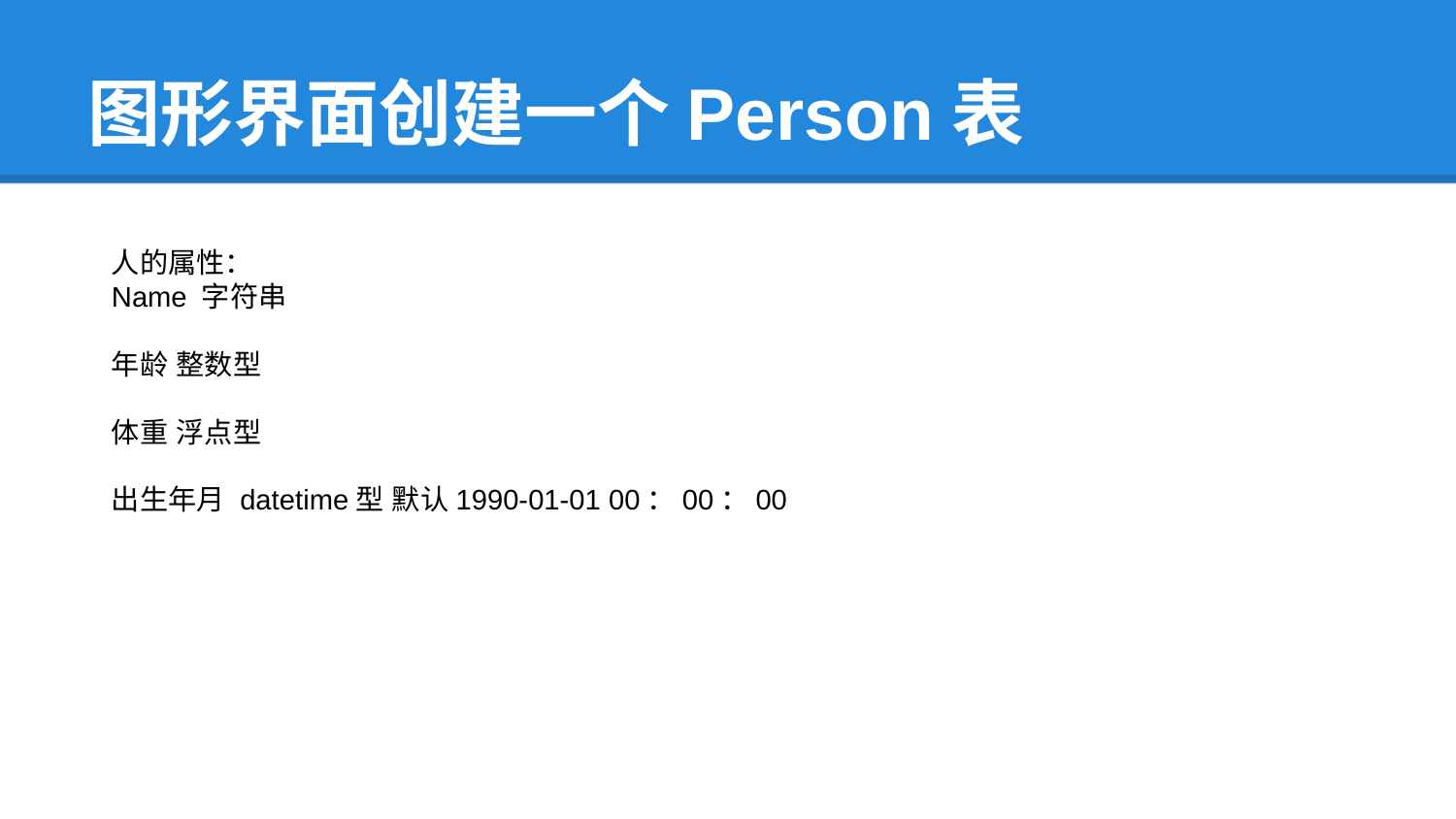

# 图形界面创建一个Person表
人的属性：
Name 字符串

年龄 整数型

体重 浮点型

出生年月 datetime型 默认1990-01-01 00：00：00